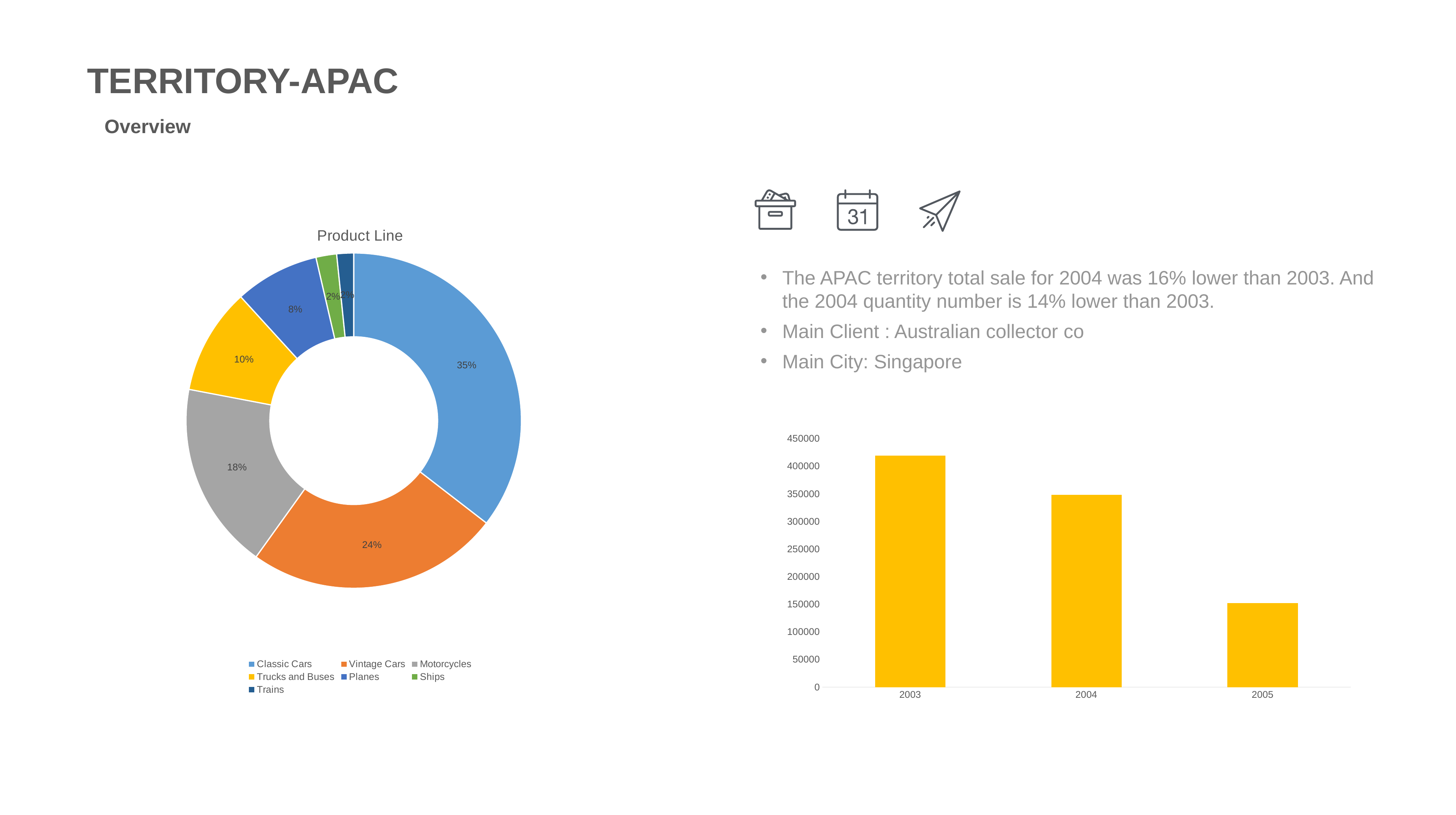

TERRITORY-APAC
Overview

### Chart: Product Line

| Category | 销售额 |
|---|---|
| Classic Cars | 325976.0 |
| Vintage Cars | 224516.0 |
| Motorcycles | 166346.0 |
| Trucks and Buses | 94144.0 |
| Planes | 74854.0 |
| Ships | 18315.0 |
| Trains | 14960.0 |
The APAC territory total sale for 2004 was 16% lower than 2003. And the 2004 quantity number is 14% lower than 2003.
Main Client : Australian collector co
Main City: Singapore

### Chart

| Category | object 1 |
|---|---|
| 2003 | 418821.0 |
| 2004 | 348436.0 |
| 2005 | 151855.0 |